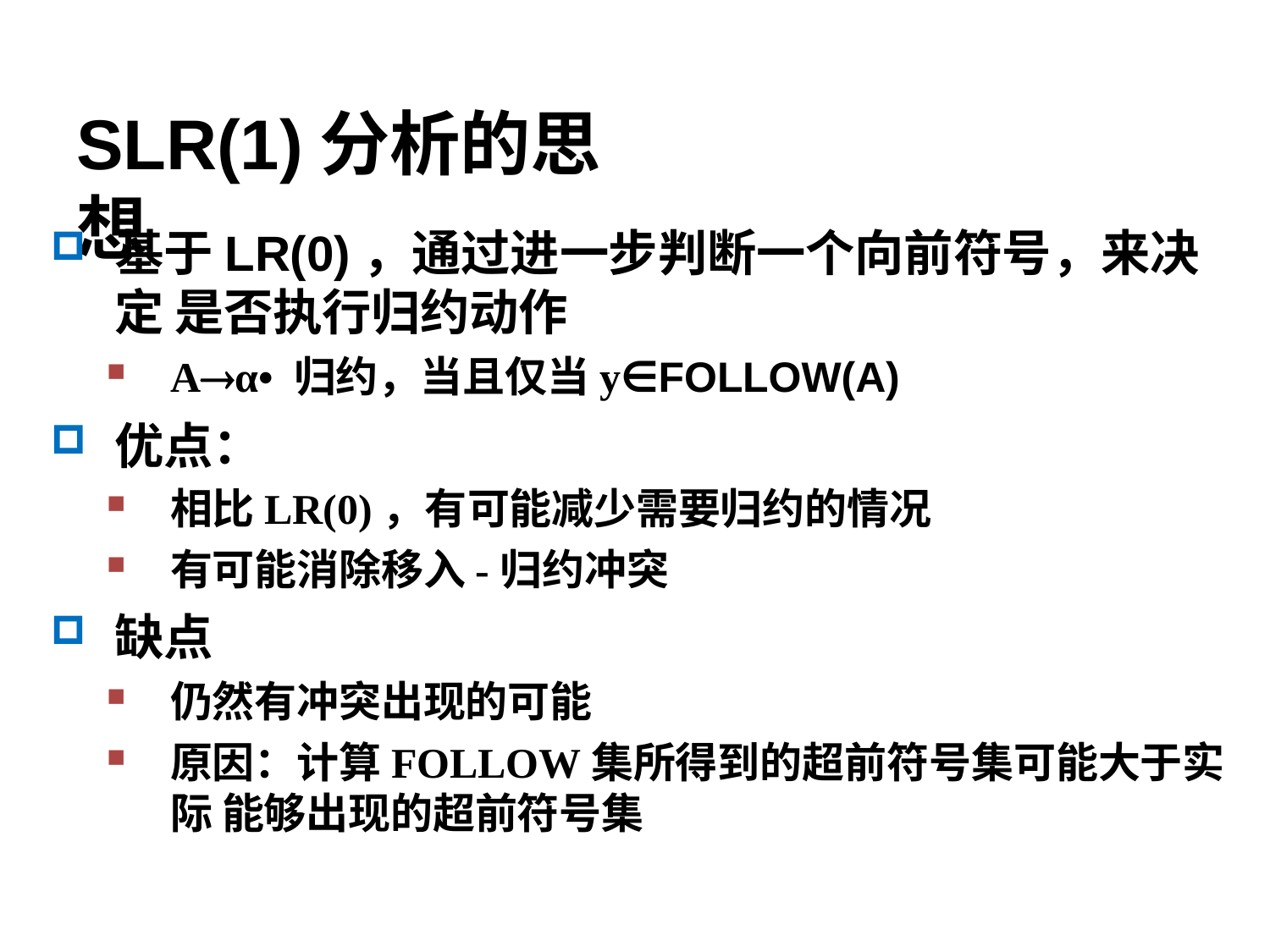

# SLR(1)分析的思想
基于LR(0)，通过进一步判断一个向前符号，来决定 是否执行归约动作
A→α• 归约，当且仅当y∈FOLLOW(A)
优点：
相比LR(0)，有可能减少需要归约的情况
有可能消除移入-归约冲突
缺点
仍然有冲突出现的可能
原因：计算FOLLOW集所得到的超前符号集可能大于实际 能够出现的超前符号集